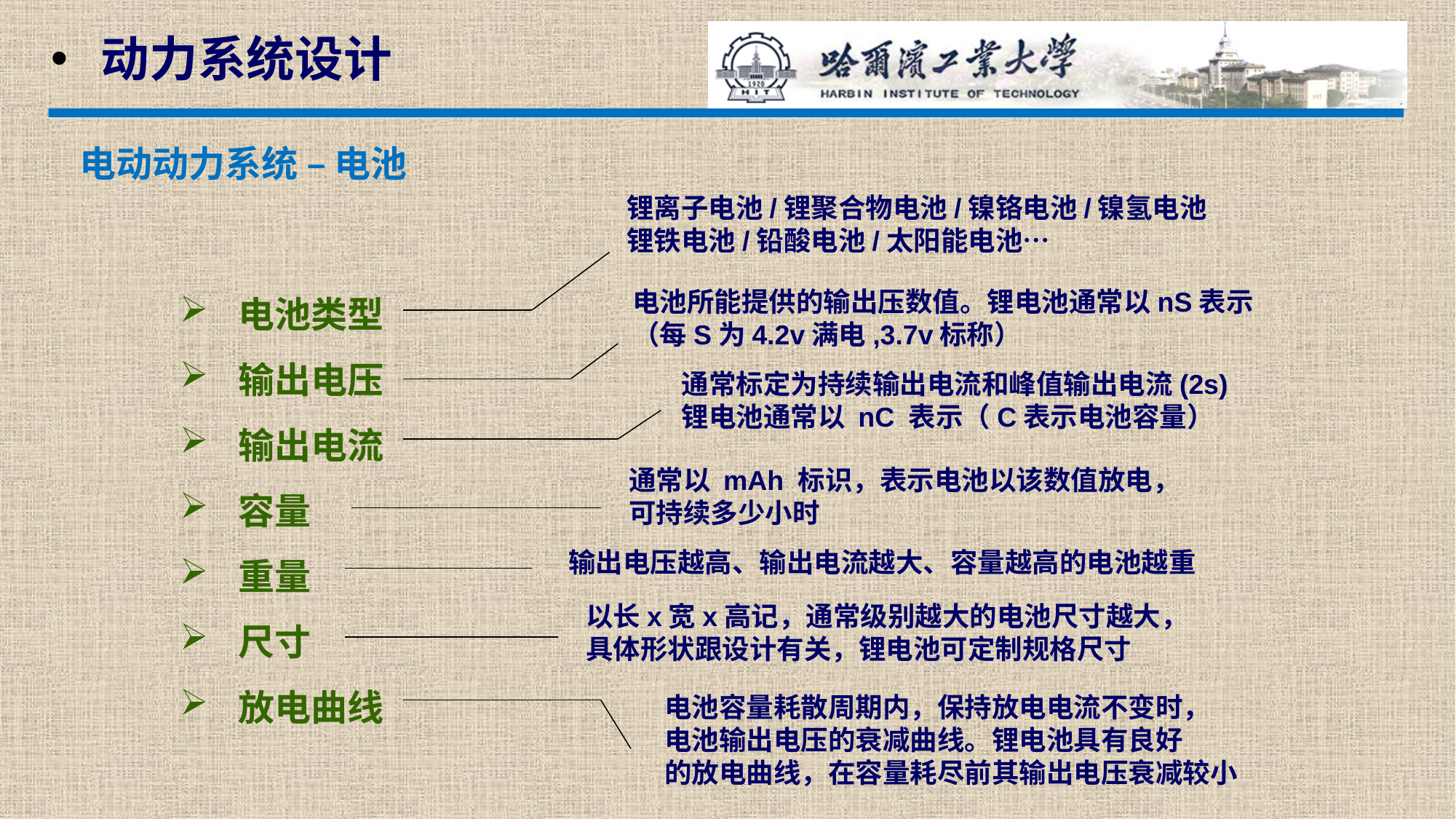

动力系统设计
电动动力系统 – 电池
锂离子电池/锂聚合物电池/镍铬电池/镍氢电池
锂铁电池/铅酸电池/太阳能电池…
 电池类型
 输出电压
 输出电流
 容量
 重量
 尺寸
 放电曲线
电池所能提供的输出压数值。锂电池通常以nS表示
（每S为4.2v满电,3.7v标称）
通常标定为持续输出电流和峰值输出电流(2s)
锂电池通常以 nC 表示（C表示电池容量）
通常以 mAh 标识，表示电池以该数值放电，可持续多少小时
输出电压越高、输出电流越大、容量越高的电池越重
以长x宽x高记，通常级别越大的电池尺寸越大，
具体形状跟设计有关，锂电池可定制规格尺寸
电池容量耗散周期内，保持放电电流不变时，
电池输出电压的衰减曲线。锂电池具有良好
的放电曲线，在容量耗尽前其输出电压衰减较小